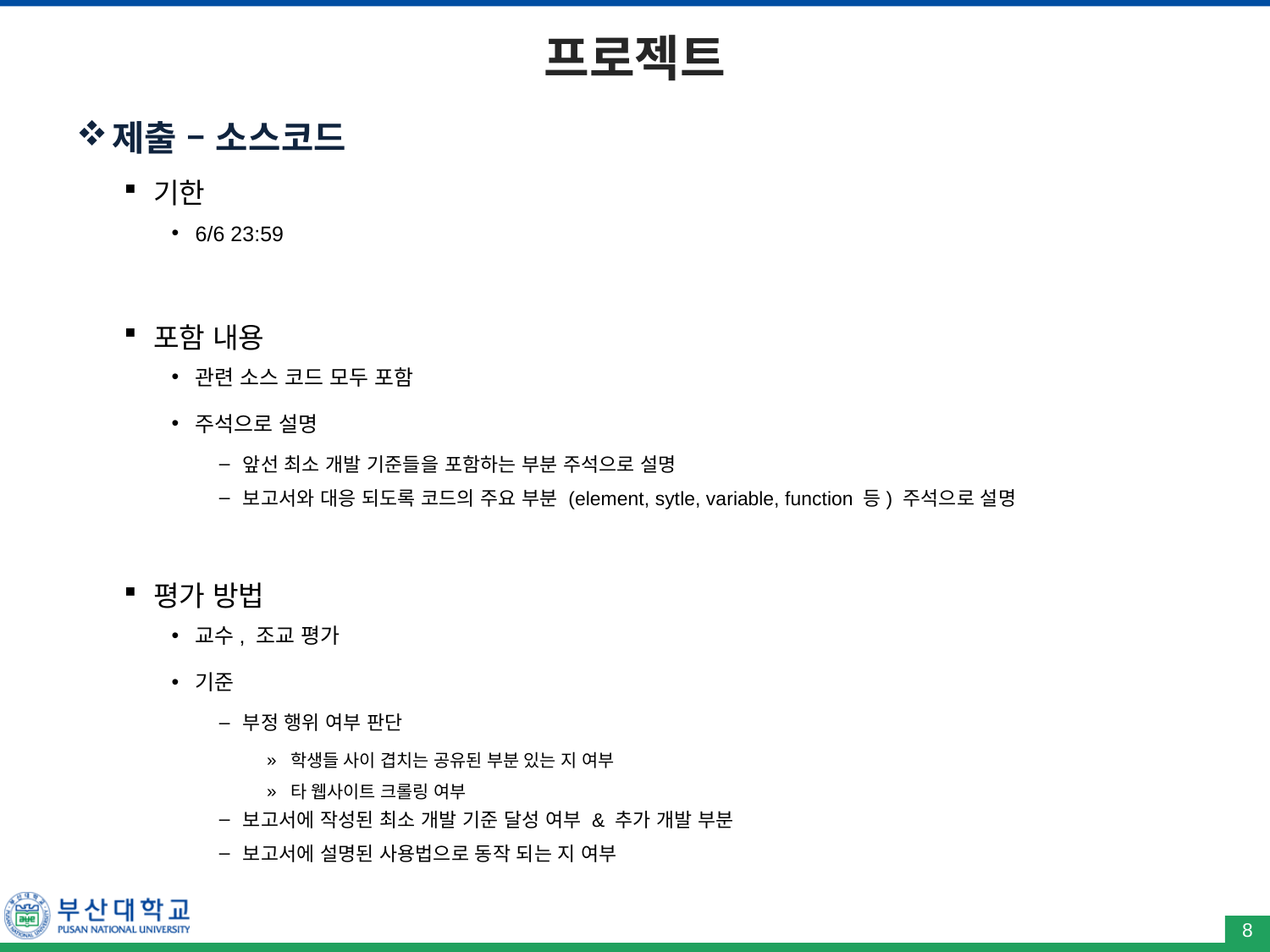

# 프로젝트
제출 – 소스코드
기한
6/6 23:59

포함 내용
관련 소스 코드 모두 포함
주석으로 설명
앞선 최소 개발 기준들을 포함하는 부분 주석으로 설명
보고서와 대응 되도록 코드의 주요 부분 (element, sytle, variable, function 등) 주석으로 설명

평가 방법
교수, 조교 평가
기준
부정 행위 여부 판단
학생들 사이 겹치는 공유된 부분 있는 지 여부
타 웹사이트 크롤링 여부
보고서에 작성된 최소 개발 기준 달성 여부 & 추가 개발 부분
보고서에 설명된 사용법으로 동작 되는 지 여부

8